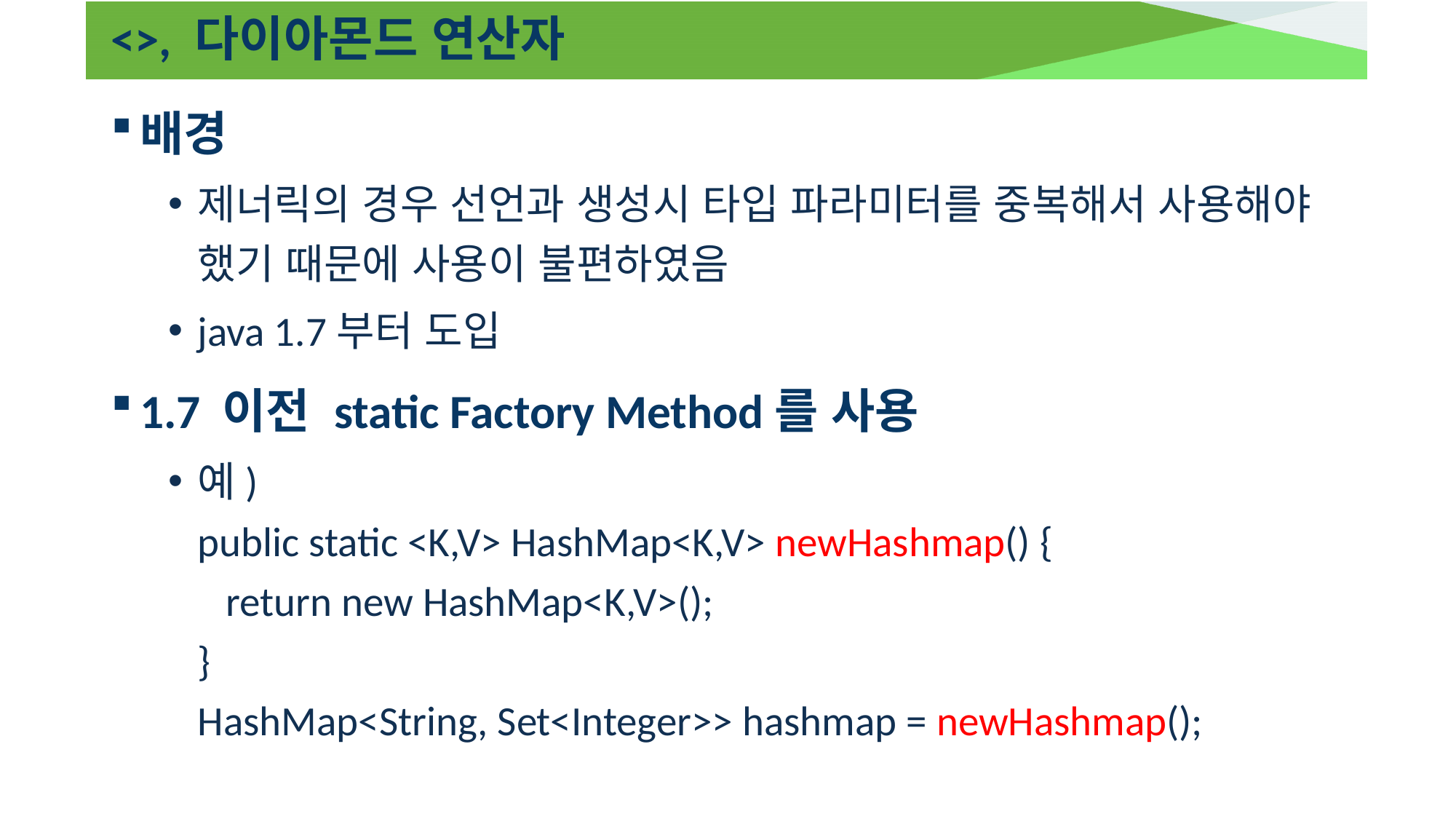

# <>, 다이아몬드 연산자
배경
제너릭의 경우 선언과 생성시 타입 파라미터를 중복해서 사용해야 했기 때문에 사용이 불편하였음
java 1.7부터 도입
1.7 이전 static Factory Method를 사용
예)
public static <K,V> HashMap<K,V> newHashmap() {
   return new HashMap<K,V>();
}
HashMap<String, Set<Integer>> hashmap = newHashmap();